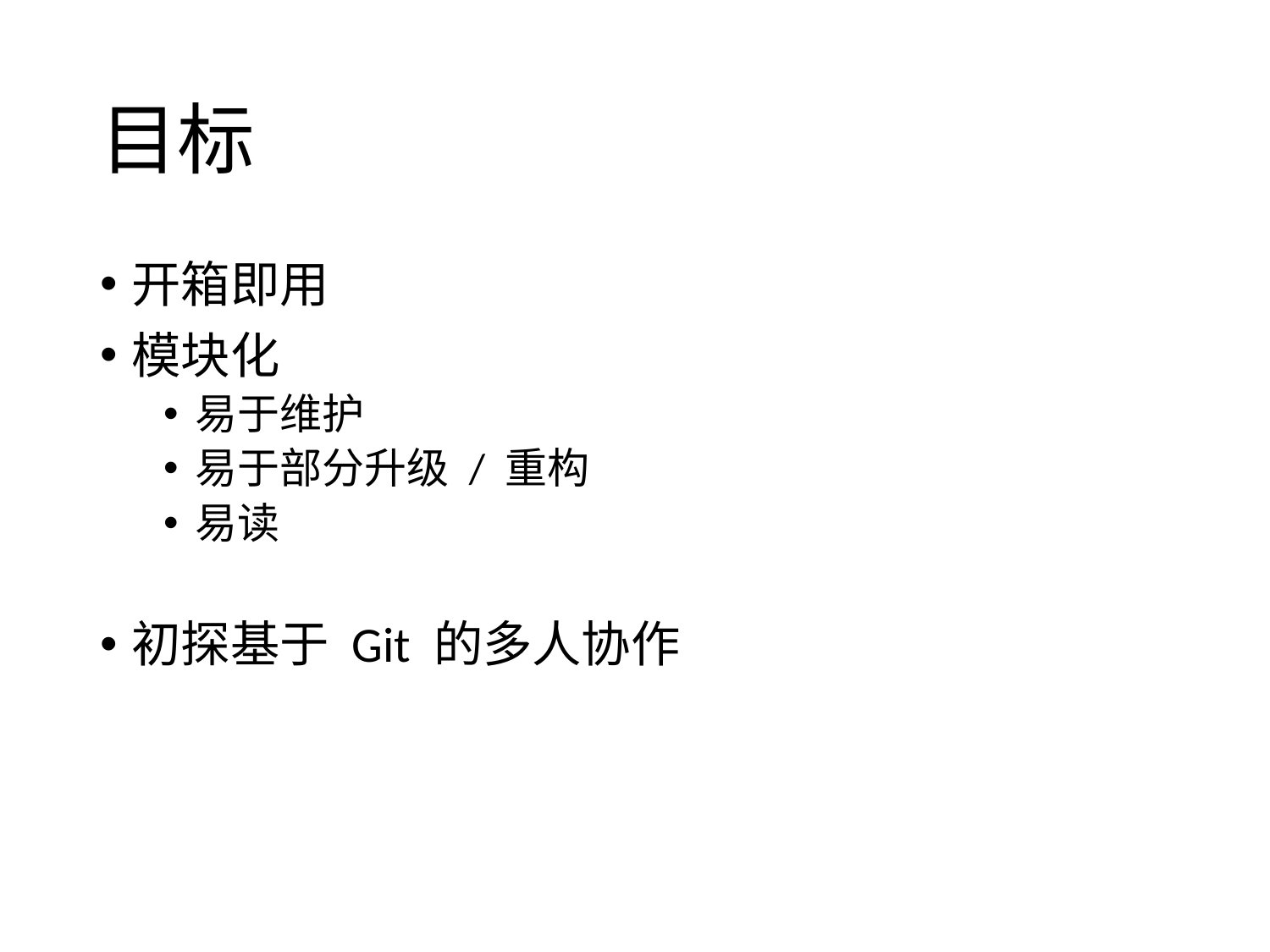

# 目标
开箱即用
模块化
易于维护
易于部分升级 / 重构
易读

初探基于 Git 的多人协作